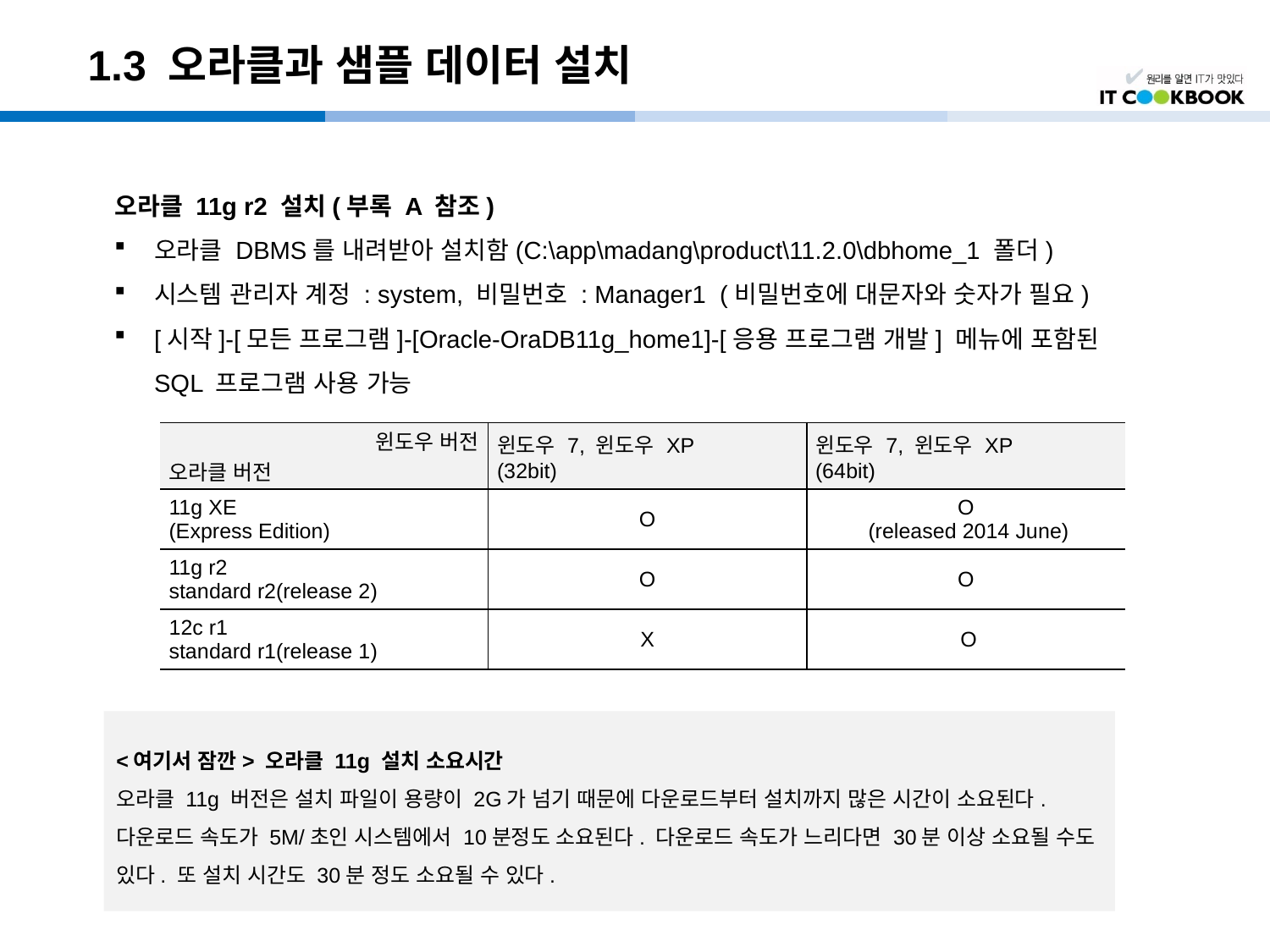

# 1.3 오라클과 샘플 데이터 설치
오라클 11g r2 설치(부록 A 참조)
오라클 DBMS를 내려받아 설치함(C:\app\madang\product\11.2.0\dbhome_1 폴더)
시스템 관리자 계정 : system, 비밀번호 : Manager1  (비밀번호에 대문자와 숫자가 필요)
[시작]-[모든 프로그램]-[Oracle-OraDB11g_home1]-[응용 프로그램 개발] 메뉴에 포함된 SQL 프로그램 사용 가능

| 윈도우 버전 오라클 버전 | 윈도우 7, 윈도우 XP (32bit) | 윈도우 7, 윈도우 XP (64bit) |
| --- | --- | --- |
| 11g XE (Express Edition) | O | O (released 2014 June) |
| 11g r2 standard r2(release 2) | O | O |
| 12c r1 standard r1(release 1) | X | O |
<여기서 잠깐> 오라클 11g 설치 소요시간
오라클 11g 버전은 설치 파일이 용량이 2G가 넘기 때문에 다운로드부터 설치까지 많은 시간이 소요된다. 다운로드 속도가 5M/초인 시스템에서 10분정도 소요된다. 다운로드 속도가 느리다면 30분 이상 소요될 수도 있다. 또 설치 시간도 30분 정도 소요될 수 있다.